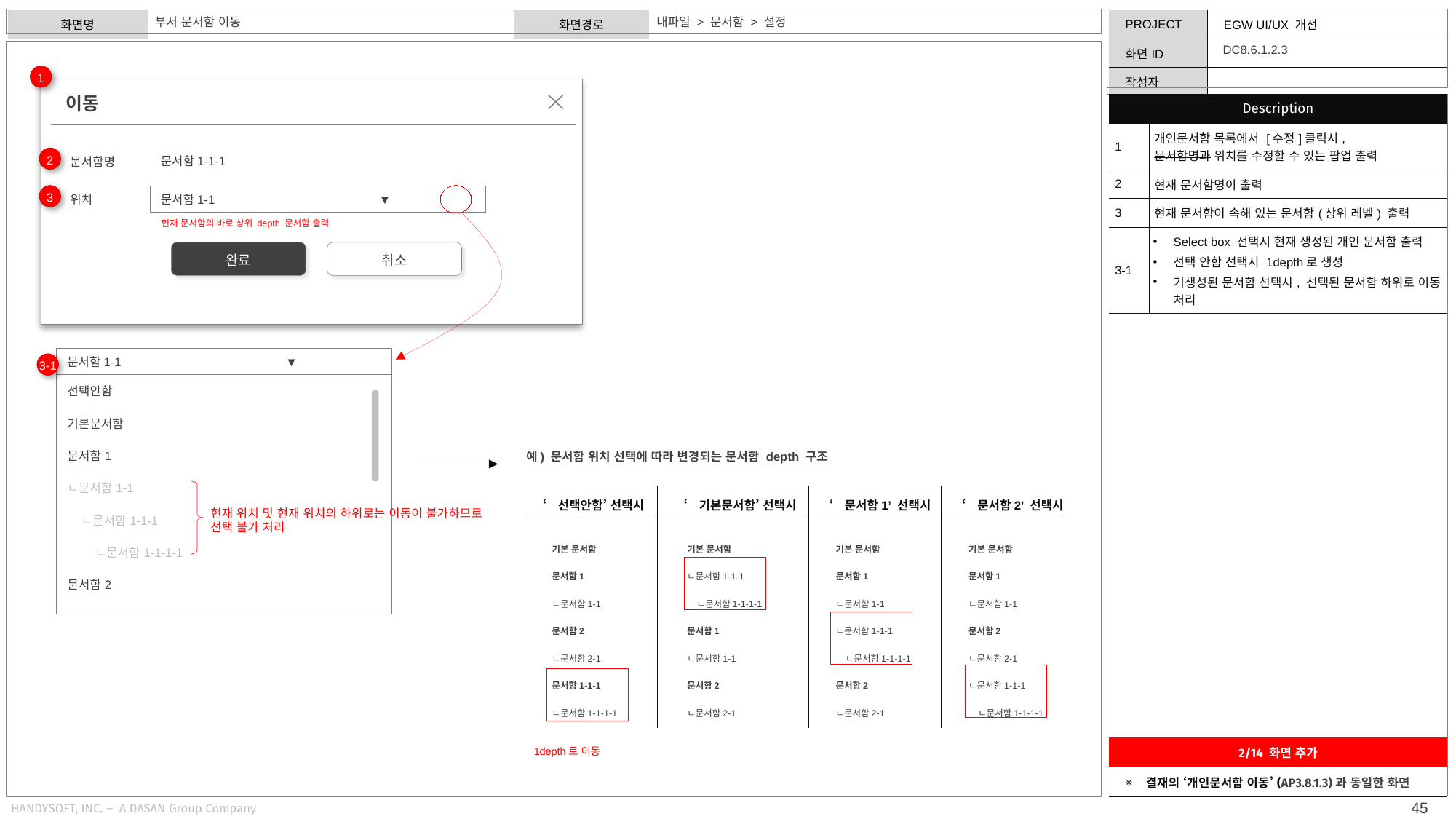

부서 문서함 이동
내파일 > 문서함 > 설정
DC8.6.1.2.3
1

이동

문서함1-1-1
문서함명
문서함1-1		▼
위치

| Description |  |
| --- | --- |
| 1 | 개인문서함 목록에서 [수정]클릭시, 문서함명과 위치를 수정할 수 있는 팝업 출력 |
| 2 | 현재 문서함명이 출력 |
| 3 | 현재 문서함이 속해 있는 문서함(상위 레벨) 출력 |
| 3-1 | Select box 선택시 현재 생성된 개인 문서함 출력 선택 안함 선택시 1depth로 생성 기생성된 문서함 선택시, 선택된 문서함 하위로 이동 처리 |
2
3

현재 문서함의 바로 상위 depth 문서함 출력

완료
취소
문서함1-1		▼
3-1
| 선택안함 |
| --- |
| 기본문서함 |
| 문서함1 |
| ㄴ문서함1-1 |
| ㄴ문서함1-1-1 |
| ㄴ문서함1-1-1-1 |
| 문서함2 |

예) 문서함 위치 선택에 따라 변경되는 문서함 depth 구조
‘기본문서함’ 선택시
‘문서함1’ 선택시
‘문서함2’ 선택시
‘선택안함’ 선택시

현재 위치 및 현재 위치의 하위로는 이동이 불가하므로
선택 불가 처리
기본 문서함
문서함1
ㄴ문서함1-1
문서함2
ㄴ문서함2-1
문서함1-1-1
ㄴ문서함1-1-1-1
기본 문서함
ㄴ문서함1-1-1
   ㄴ문서함1-1-1-1
문서함1
ㄴ문서함1-1
문서함2
ㄴ문서함2-1
기본 문서함
문서함1
ㄴ문서함1-1
ㄴ문서함1-1-1
   ㄴ문서함1-1-1-1
문서함2
ㄴ문서함2-1
기본 문서함
문서함1
ㄴ문서함1-1
문서함2
ㄴ문서함2-1
ㄴ문서함1-1-1
   ㄴ문서함1-1-1-1

| 2/14 화면 추가 |
| --- |
| 결재의 ‘개인문서함 이동’(AP3.8.1.3)과 동일한 화면 |
1depth로 이동